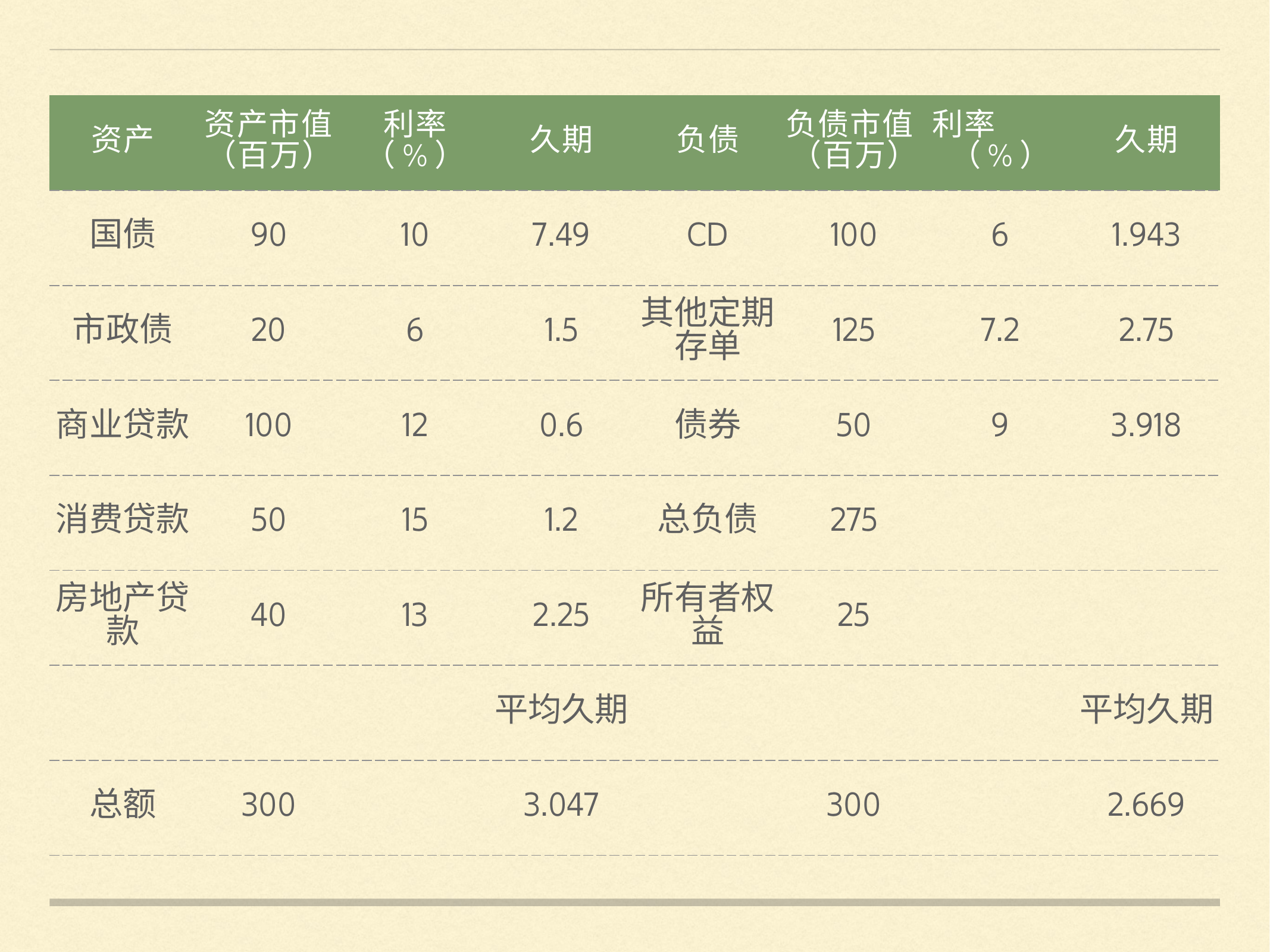

| 资产 | 资产市值（百万） | 利率 （%） | 久期 | 负债 | 负债市值 （百万） | 利率 （%） | 久期 |
| --- | --- | --- | --- | --- | --- | --- | --- |
| 国债 | 90 | 10 | 7.49 | CD | 100 | 6 | 1.943 |
| 市政债 | 20 | 6 | 1.5 | 其他定期存单 | 125 | 7.2 | 2.75 |
| 商业贷款 | 100 | 12 | 0.6 | 债券 | 50 | 9 | 3.918 |
| 消费贷款 | 50 | 15 | 1.2 | 总负债 | 275 |  |  |
| 房地产贷款 | 40 | 13 | 2.25 | 所有者权益 | 25 |  |  |
|  |  |  | 平均久期 |  |  |  | 平均久期 |
| 总额 | 300 |  | 3.047 |  | 300 |  | 2.669 |